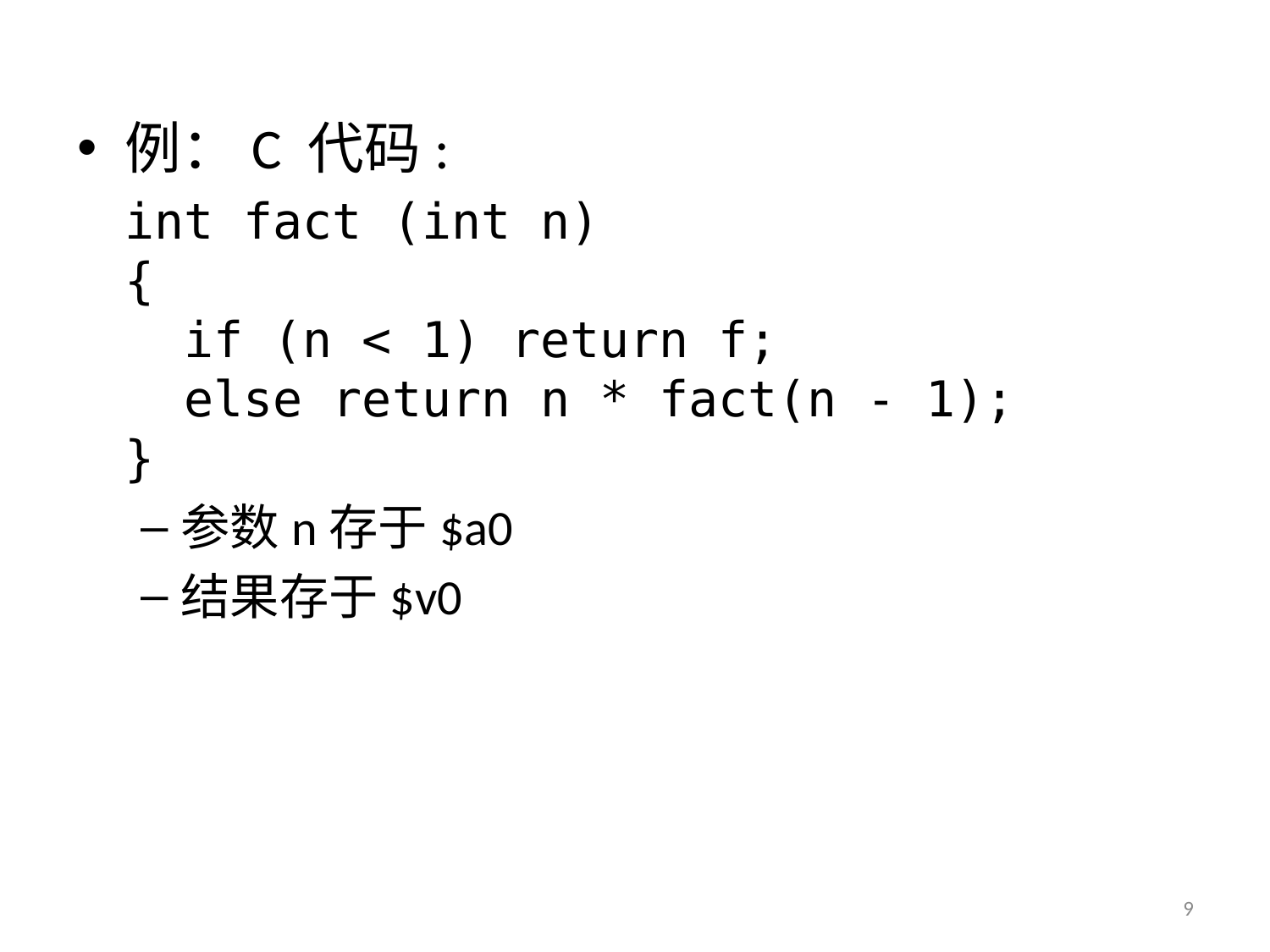

例：C 代码:
	int fact (int n)
{
  if (n < 1) return f;
  else return n * fact(n - 1);
}
参数n存于$a0
结果存于$v0

9